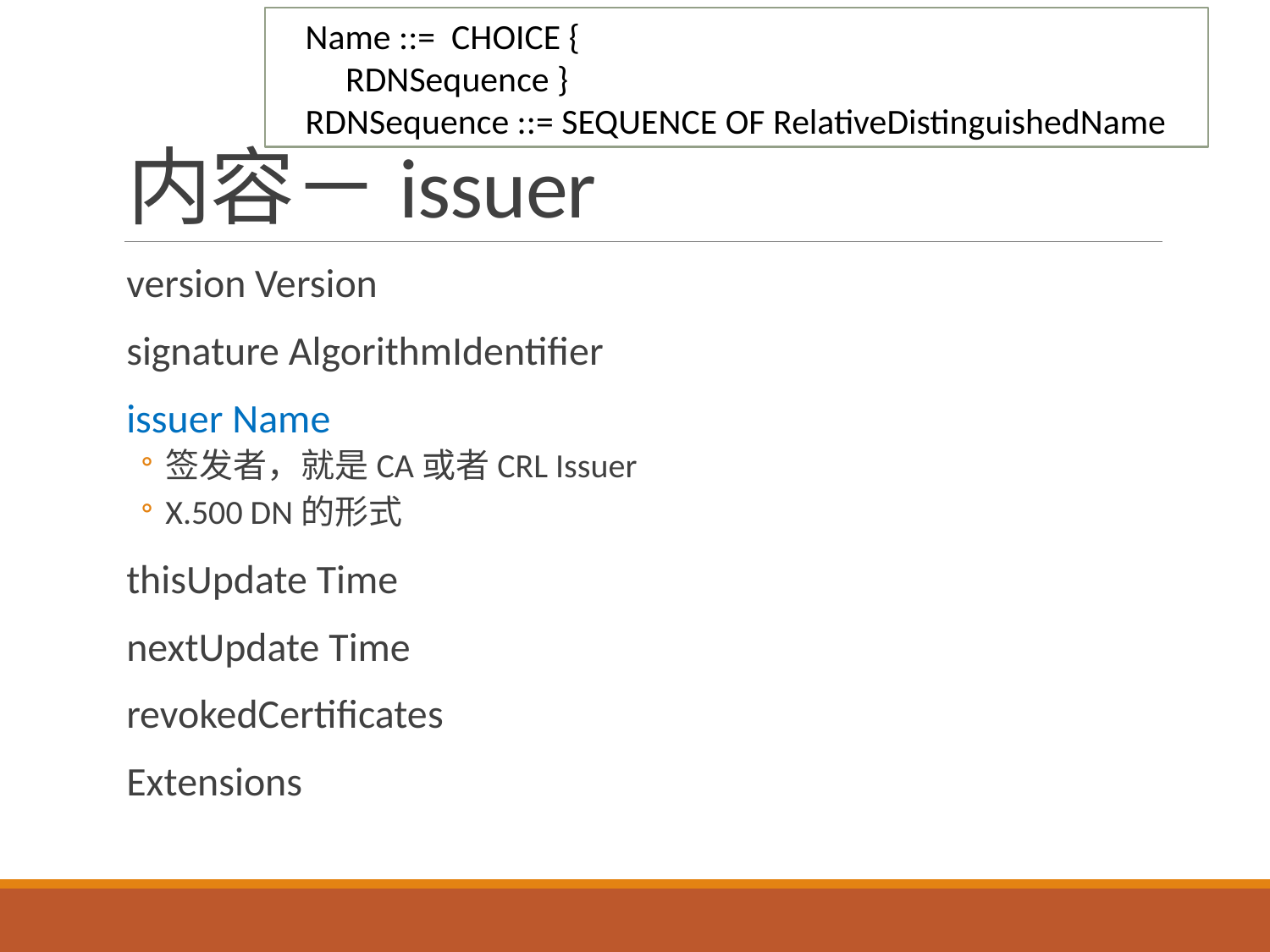

Name ::=  CHOICE {
     RDNSequence }
RDNSequence ::= SEQUENCE OF RelativeDistinguishedName
# 内容－issuer
version Version
signature AlgorithmIdentifier
issuer Name
签发者，就是CA或者CRL Issuer
X.500 DN的形式
thisUpdate Time
nextUpdate Time
revokedCertificates
Extensions
31